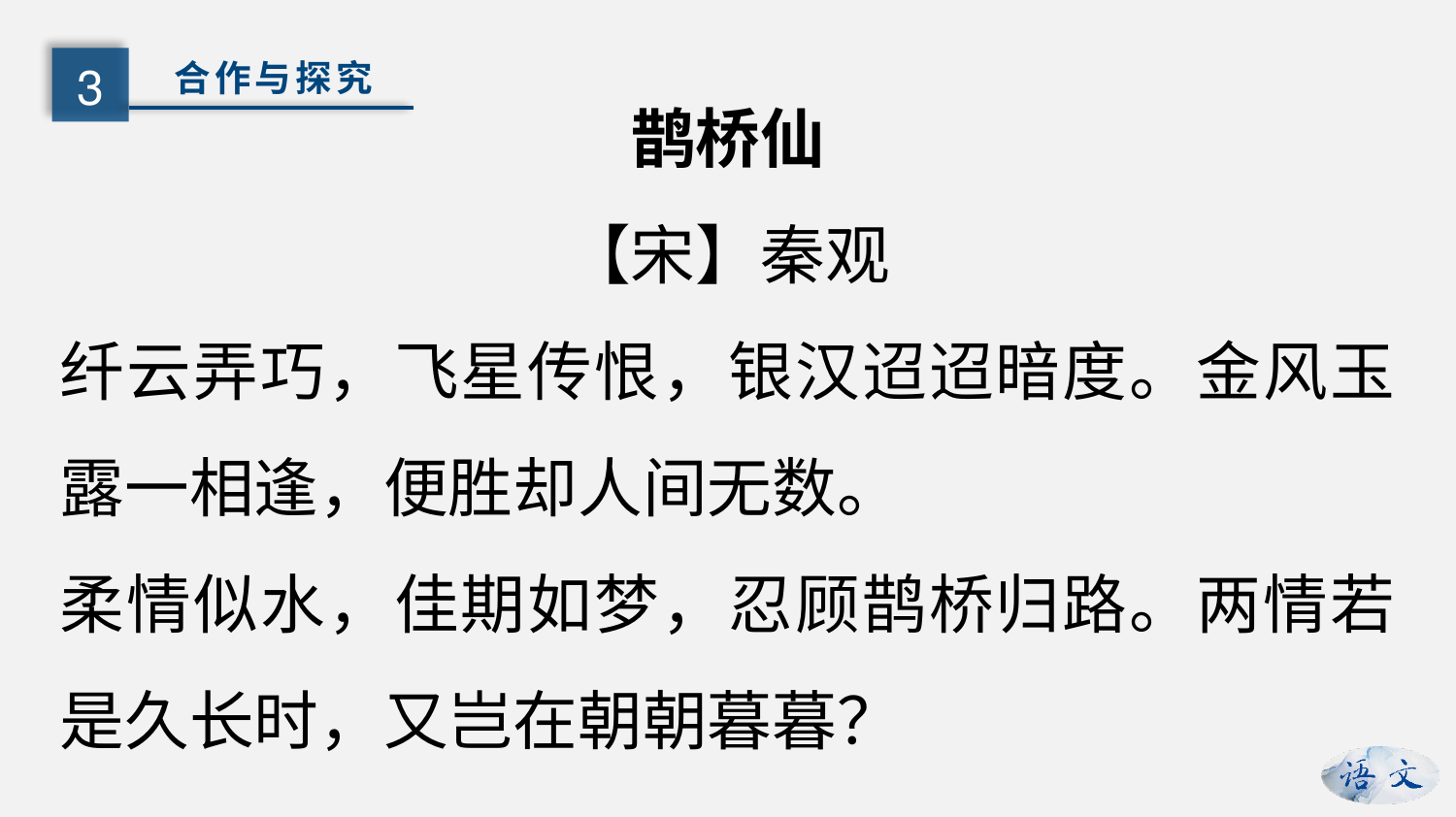

鹊桥仙
【宋】秦观
纤云弄巧，飞星传恨，银汉迢迢暗度。金风玉露一相逢，便胜却人间无数。
柔情似水，佳期如梦，忍顾鹊桥归路。两情若是久长时，又岂在朝朝暮暮？